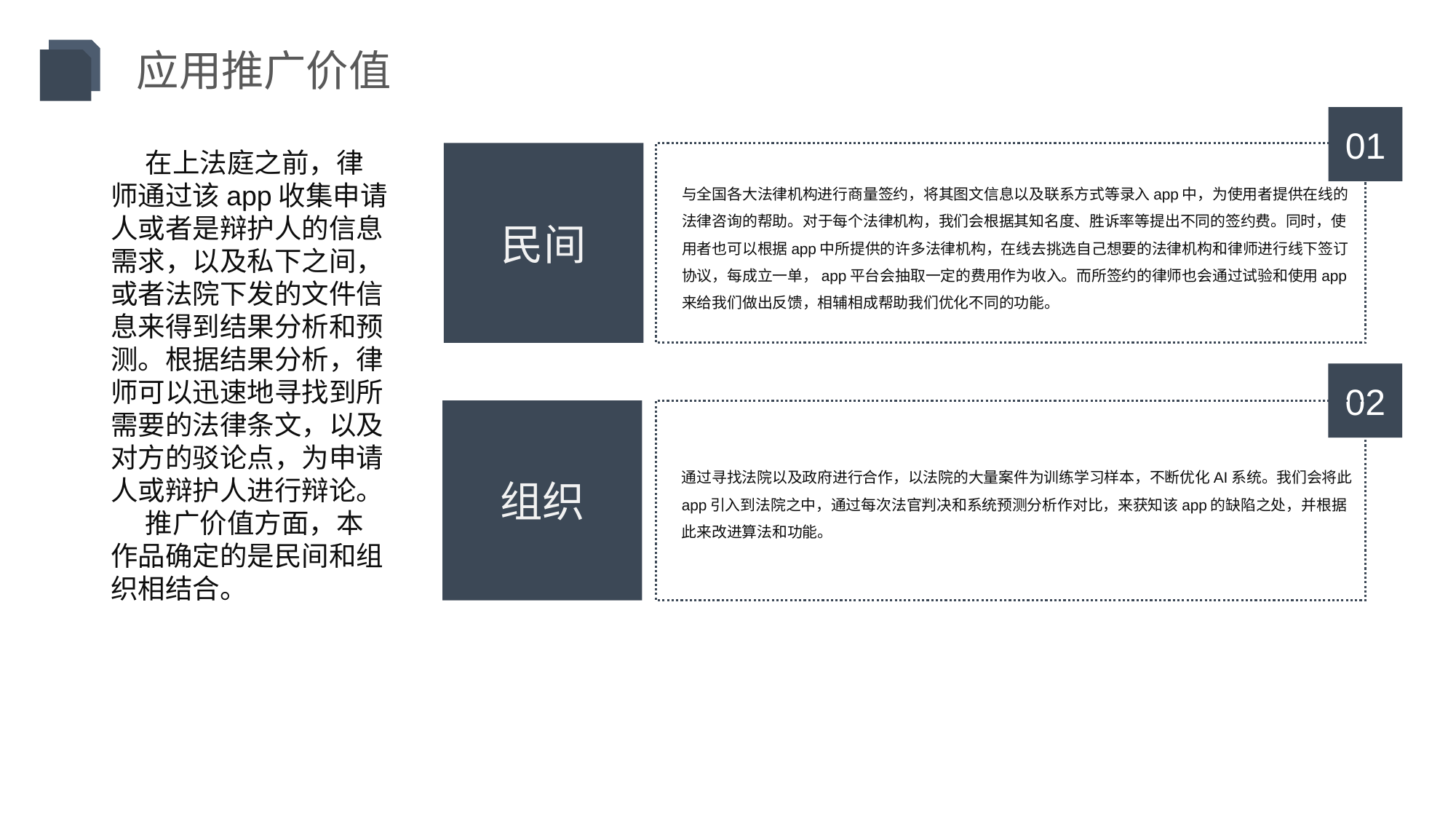

应用推广价值

01
在上法庭之前，律师通过该app收集申请人或者是辩护人的信息需求，以及私下之间，或者法院下发的文件信息来得到结果分析和预测。根据结果分析，律师可以迅速地寻找到所需要的法律条文，以及对方的驳论点，为申请人或辩护人进行辩论。
推广价值方面，本作品确定的是民间和组织相结合。
民间

与全国各大法律机构进行商量签约，将其图文信息以及联系方式等录入app中，为使用者提供在线的法律咨询的帮助。对于每个法律机构，我们会根据其知名度、胜诉率等提出不同的签约费。同时，使用者也可以根据app中所提供的许多法律机构，在线去挑选自己想要的法律机构和律师进行线下签订协议，每成立一单，app平台会抽取一定的费用作为收入。而所签约的律师也会通过试验和使用app来给我们做出反馈，相辅相成帮助我们优化不同的功能。
02
组织

通过寻找法院以及政府进行合作，以法院的大量案件为训练学习样本，不断优化AI系统。我们会将此app引入到法院之中，通过每次法官判决和系统预测分析作对比，来获知该app的缺陷之处，并根据此来改进算法和功能。